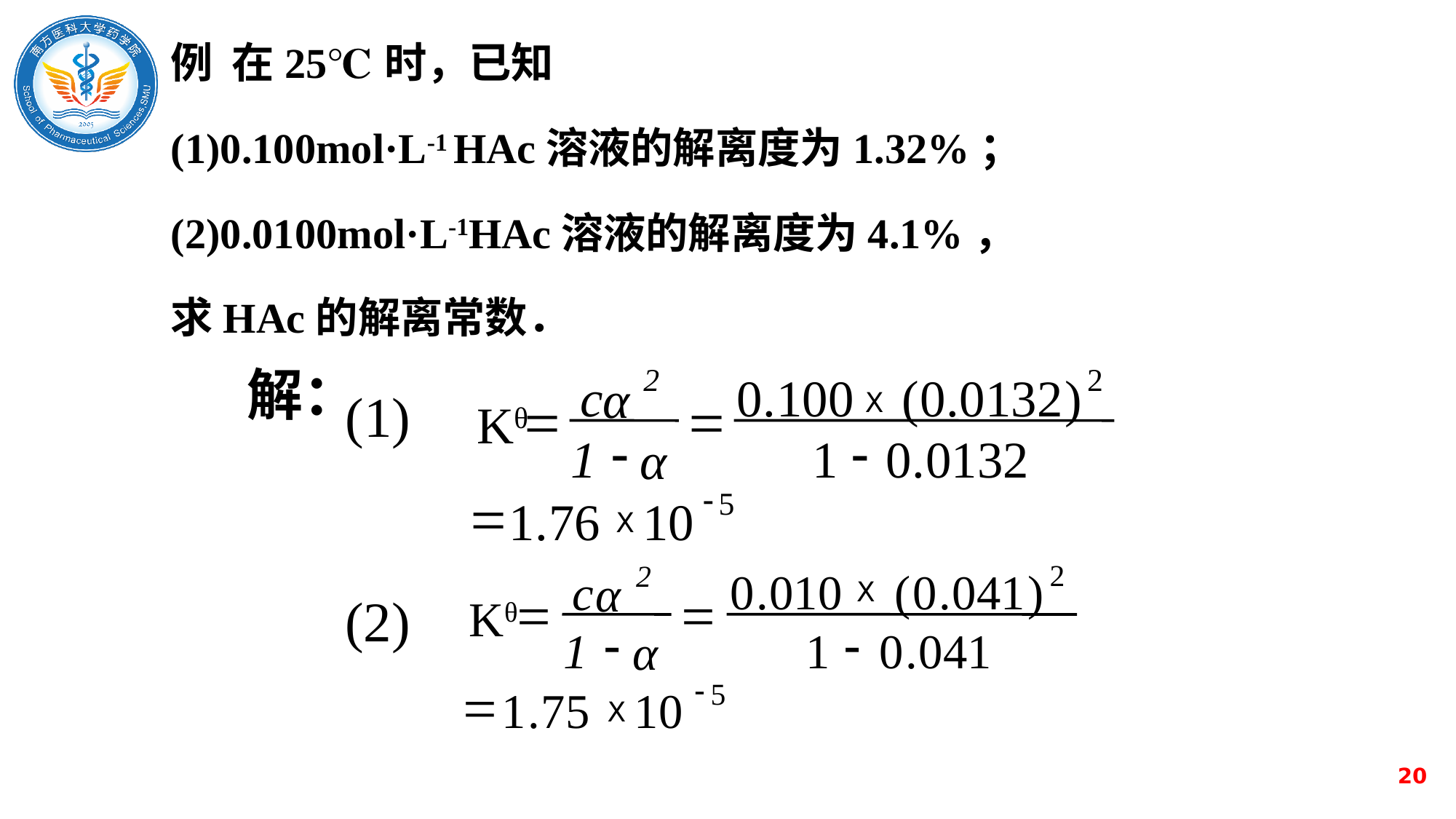

例  在25℃时，已知
(1)0.100mol·L-1 HAc溶液的解离度为1.32%；
(2)0.0100mol·L-1HAc溶液的解离度为4.1%，
求HAc的解离常数．
解：
2
2
0
.
100
(
0
.
0132
)
c
α
X
=
=
Kθ

−
−
1
1
0
.
0132
α
−
5
=
1
.
76
10
X
(1)
2
2
0
.
010
(
0
.
041
)
c
α
X
=
=
Kθ

−
−
1
1
0
.
041
α
−
5
=
1
.
75
10
X
(2)
20